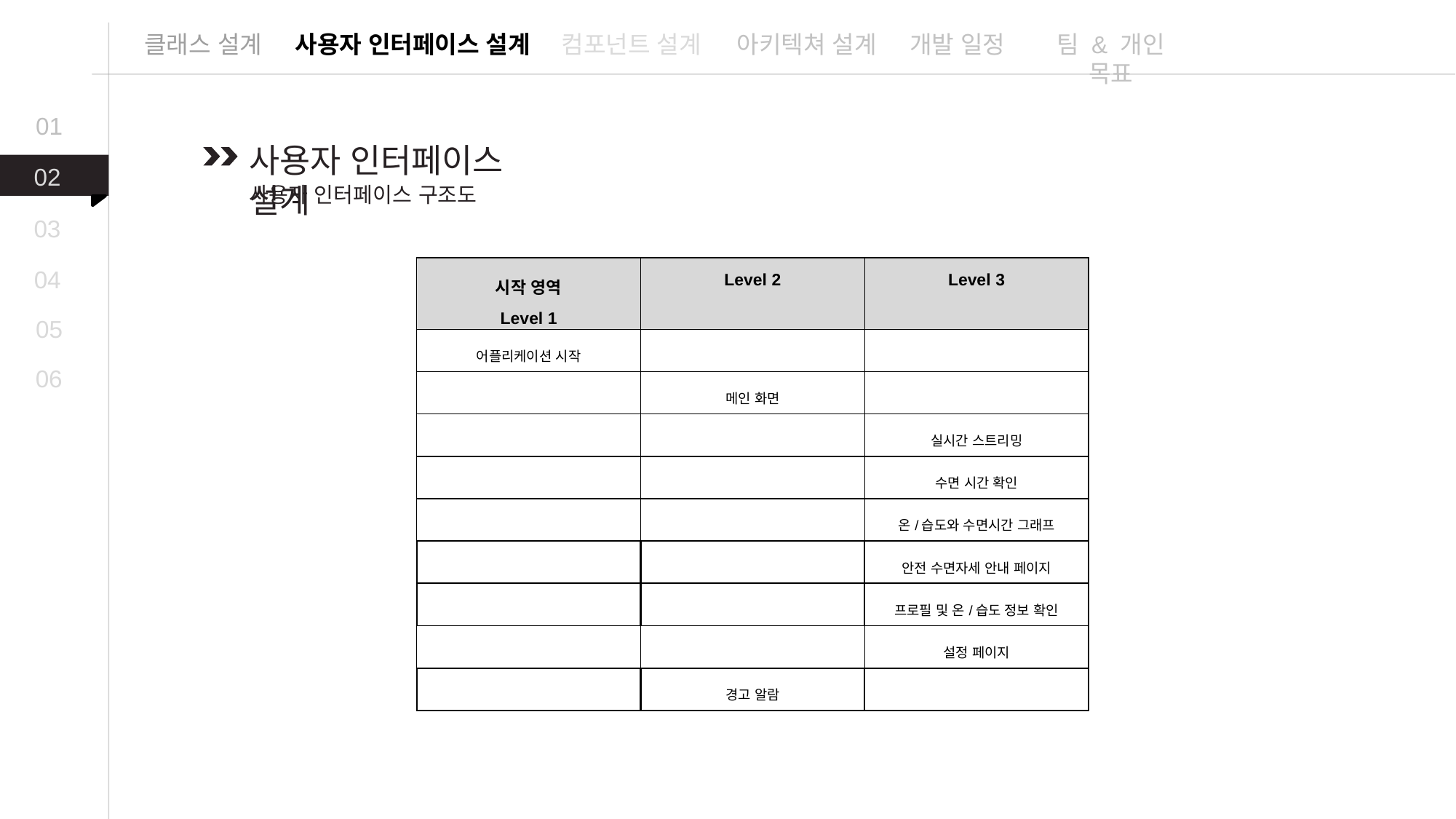

클래스 설계
사용자 인터페이스 설계
컴포넌트 설계
아키텍쳐 설계
개발 일정
팀 & 개인 목표
01
사용자 인터페이스 설계

02
사용자 인터페이스 구조도
03
| 시작 영역 Level 1 | Level 2 | Level 3 |
| --- | --- | --- |
| 어플리케이션 시작 |  |  |
|  | 메인 화면 |  |
|  |  | 실시간 스트리밍 |
|  |  | 수면 시간 확인 |
|  |  | 온/습도와 수면시간 그래프 |
|  |  | 안전 수면자세 안내 페이지 |
|  |  | 프로필 및 온/습도 정보 확인 |
|  |  | 설정 페이지 |
|  | 경고 알람 |  |
04
05
06